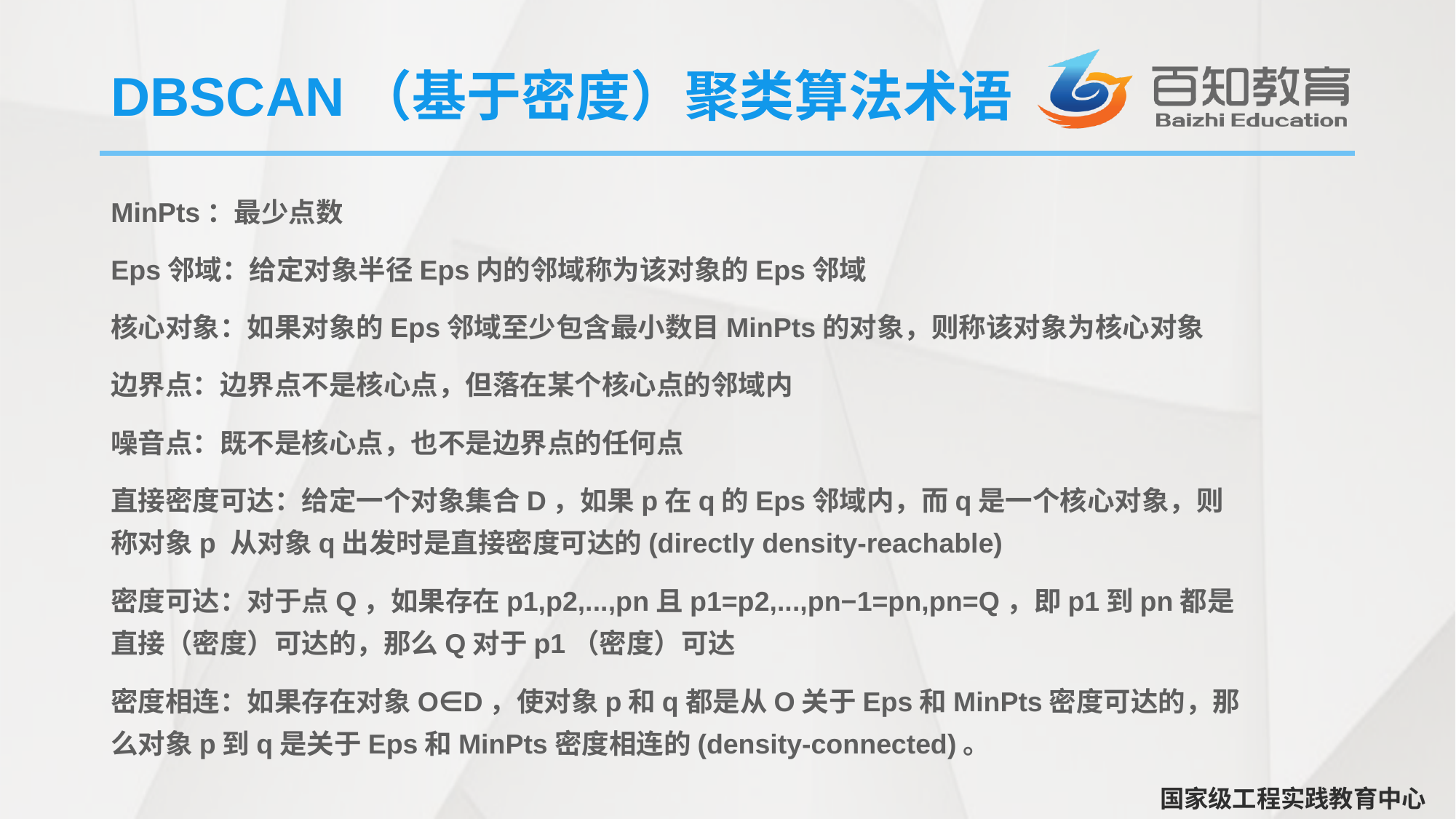

# DBSCAN（基于密度）聚类算法术语
MinPts：最少点数
Eps邻域：给定对象半径Eps内的邻域称为该对象的Eps邻域
核心对象：如果对象的Eps邻域至少包含最小数目MinPts的对象，则称该对象为核心对象
边界点：边界点不是核心点，但落在某个核心点的邻域内
噪音点：既不是核心点，也不是边界点的任何点
直接密度可达：给定一个对象集合D，如果p在q的Eps邻域内，而q是一个核心对象，则称对象p 从对象q出发时是直接密度可达的(directly density-reachable)
密度可达：对于点Q，如果存在p1,p2,...,pn且p1=p2,...,pn−1=pn,pn=Q，即p1到pn都是直接（密度）可达的，那么Q对于p1（密度）可达
密度相连：如果存在对象O∈D，使对象p和q都是从O关于Eps和MinPts密度可达的，那么对象p到q是关于Eps和MinPts密度相连的(density-connected)。